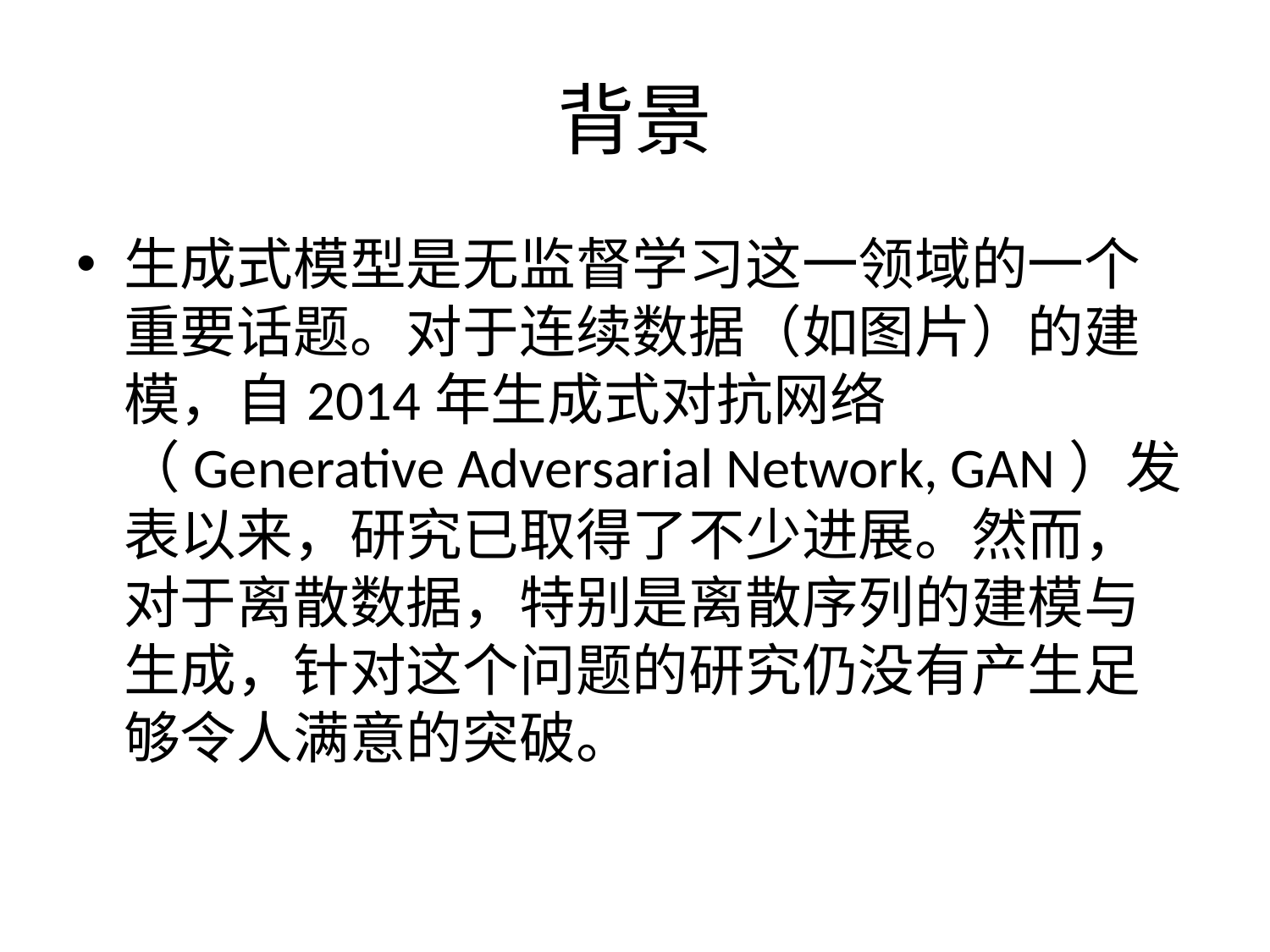

# 背景
生成式模型是无监督学习这一领域的一个重要话题。对于连续数据（如图片）的建模，自2014年生成式对抗网络（Generative Adversarial Network, GAN）发表以来，研究已取得了不少进展。然而，对于离散数据，特别是离散序列的建模与生成，针对这个问题的研究仍没有产生足够令人满意的突破。